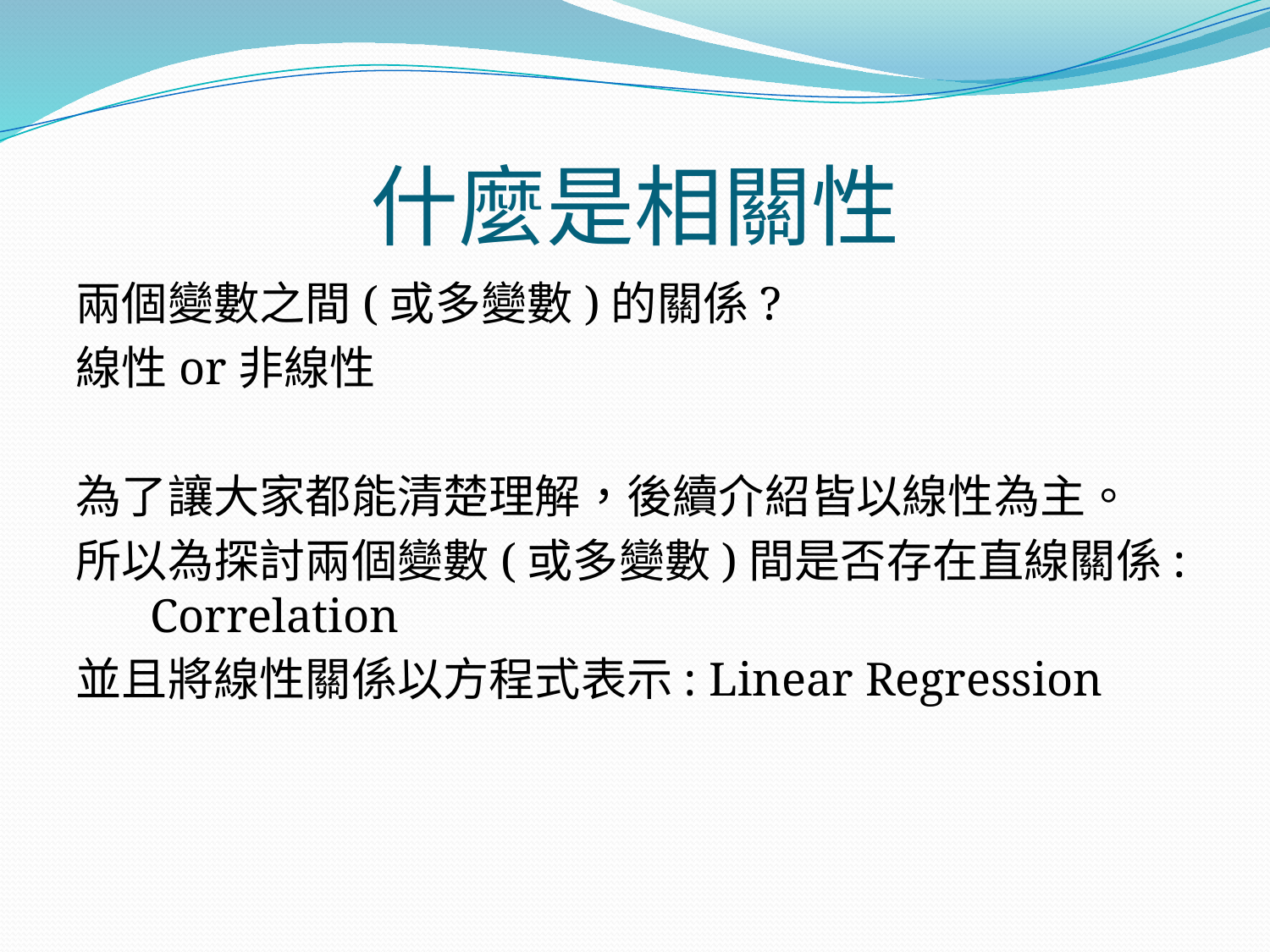

# 什麼是相關性
兩個變數之間(或多變數)的關係?
線性or非線性

為了讓大家都能清楚理解，後續介紹皆以線性為主。
所以為探討兩個變數(或多變數)間是否存在直線關係: Correlation
並且將線性關係以方程式表示: Linear Regression